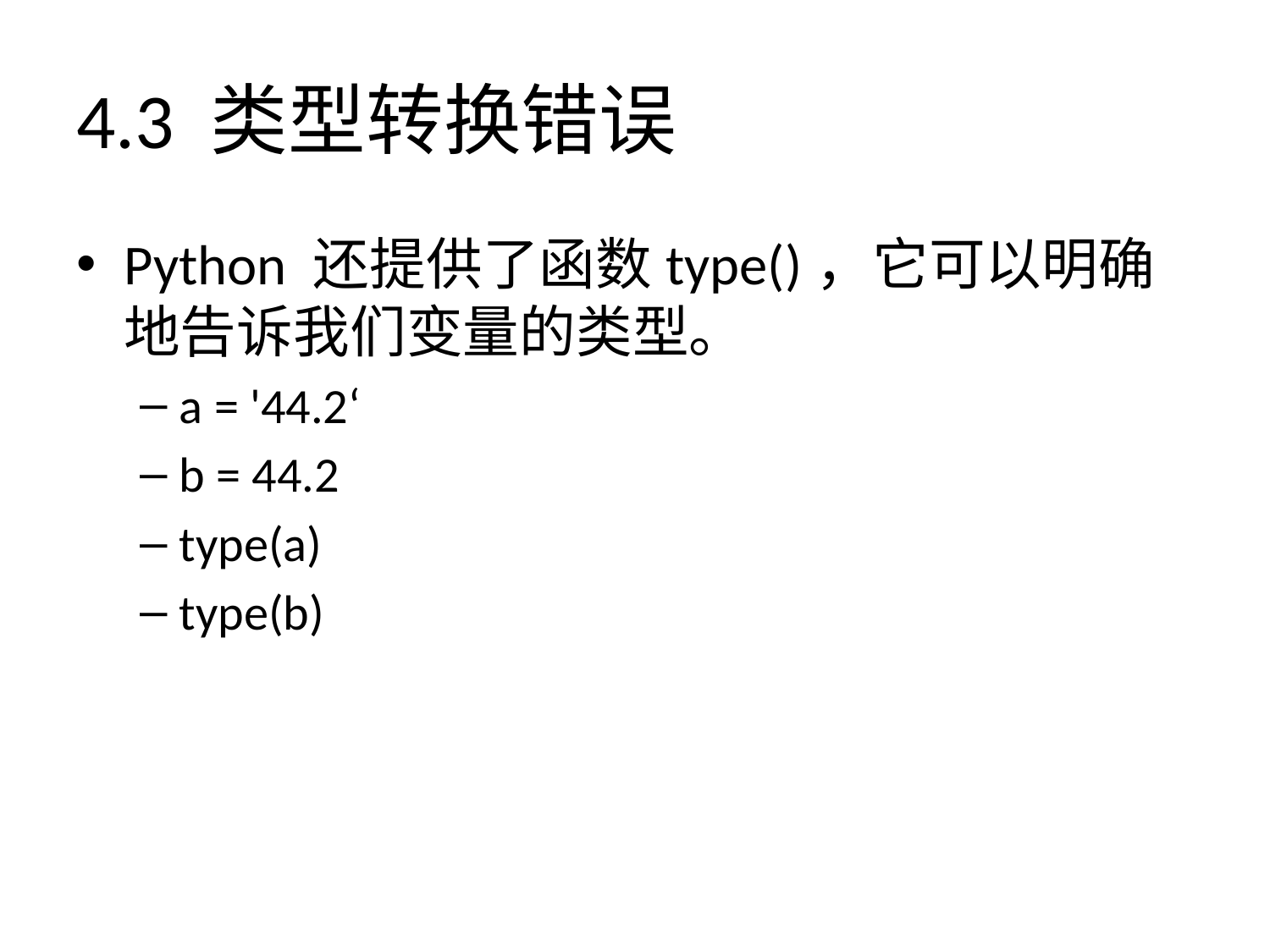

# 4.3 类型转换错误
Python 还提供了函数type()，它可以明确地告诉我们变量的类型。
a = '44.2‘
b = 44.2
type(a)
type(b)